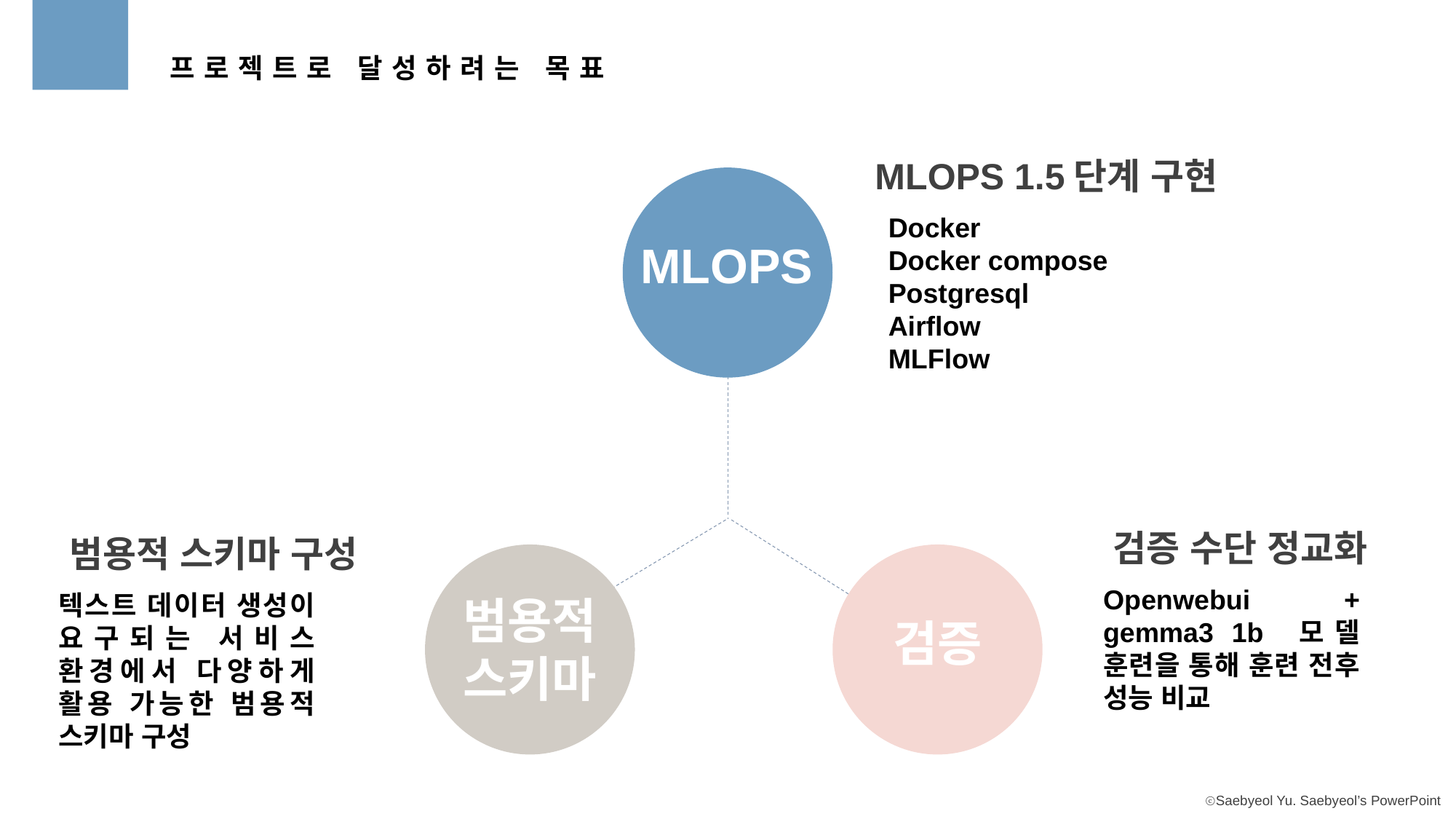

프로젝트로 달성하려는 목표
MLOPS 1.5단계 구현
Docker
Docker compose
Postgresql
Airflow
MLFlow

MLOPS
검증 수단 정교화
Openwebui + gemma3 1b 모델 훈련을 통해 훈련 전후 성능 비교
범용적 스키마 구성
텍스트 데이터 생성이 요구되는 서비스 환경에서 다양하게 활용 가능한 범용적 스키마 구성

범용적
스키마
검증